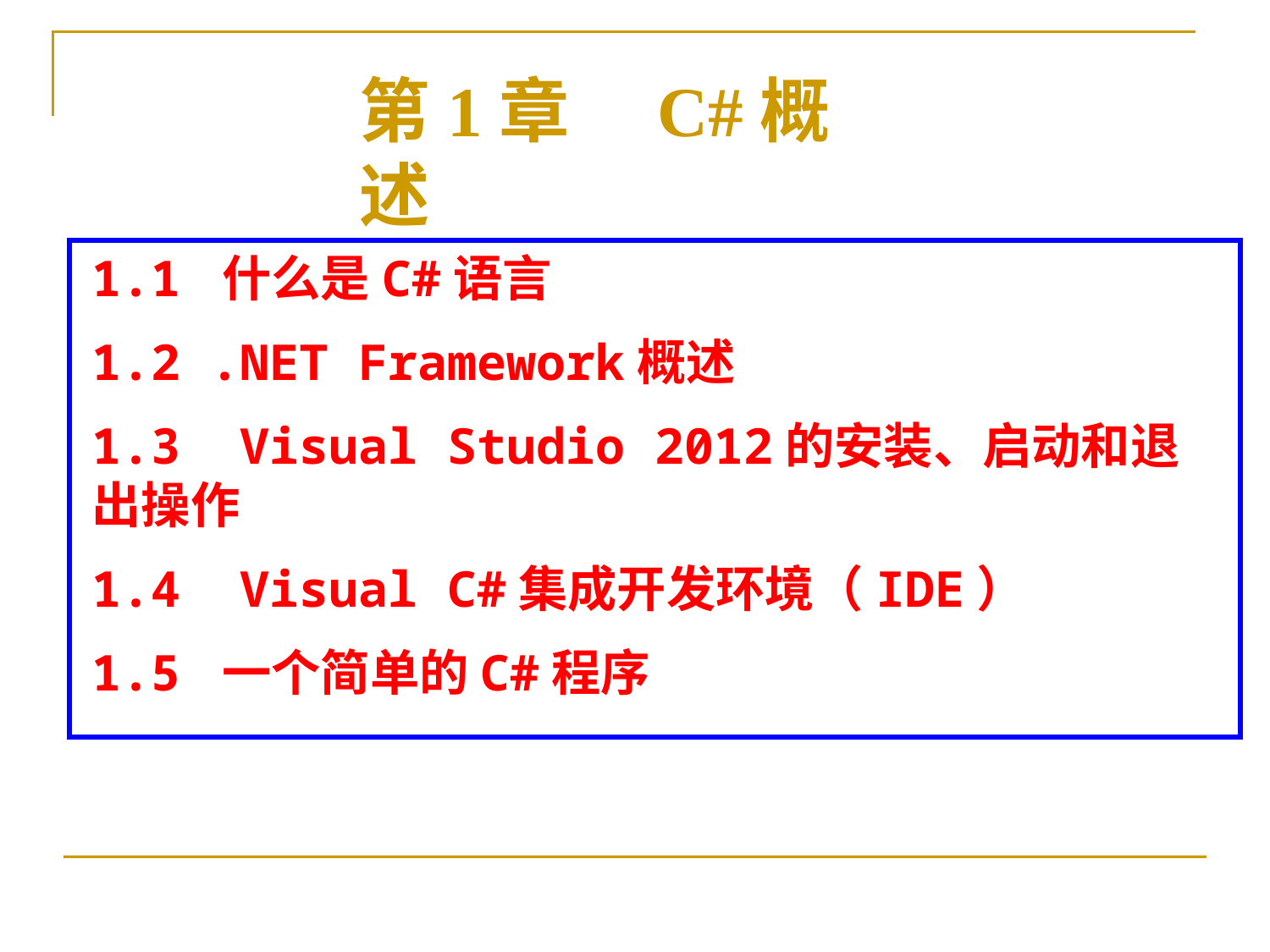

第1章　C#概述
1.1 什么是C#语言
1.2 .NET Framework概述
1.3  Visual Studio 2012的安装、启动和退出操作
1.4  Visual C#集成开发环境（IDE）
1.5 一个简单的C#程序